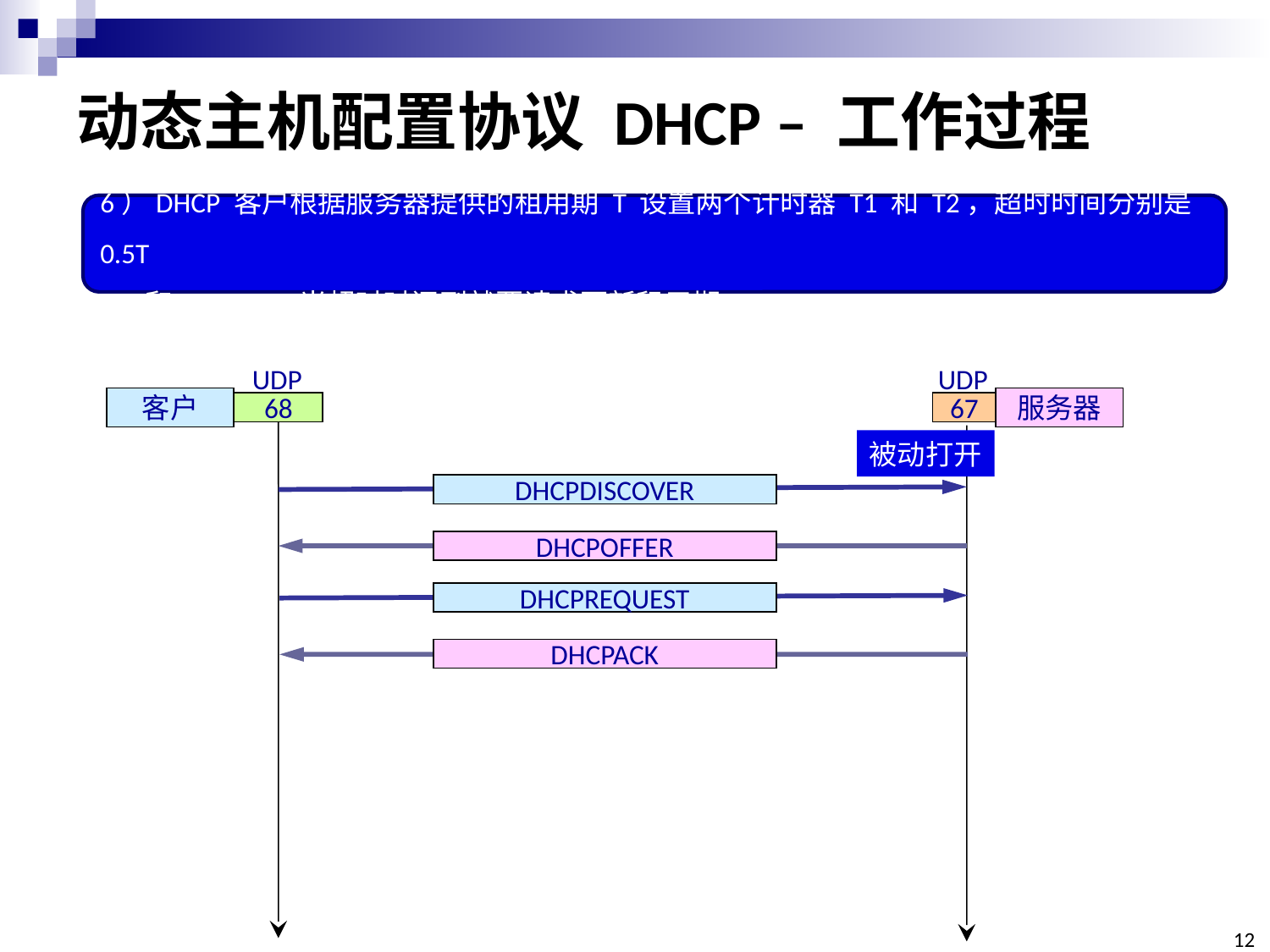

# 动态主机配置协议 DHCP – 工作过程
6）DHCP 客户根据服务器提供的租用期 T 设置两个计时器 T1 和 T2，超时时间分别是 0.5T
      和 0.875T，当超时时间到就要请求更新租用期
UDP
UDP
客户
服务器
68
67

被动打开
DHCPDISCOVER

DHCPOFFER

DHCPREQUEST

DHCPACK

12